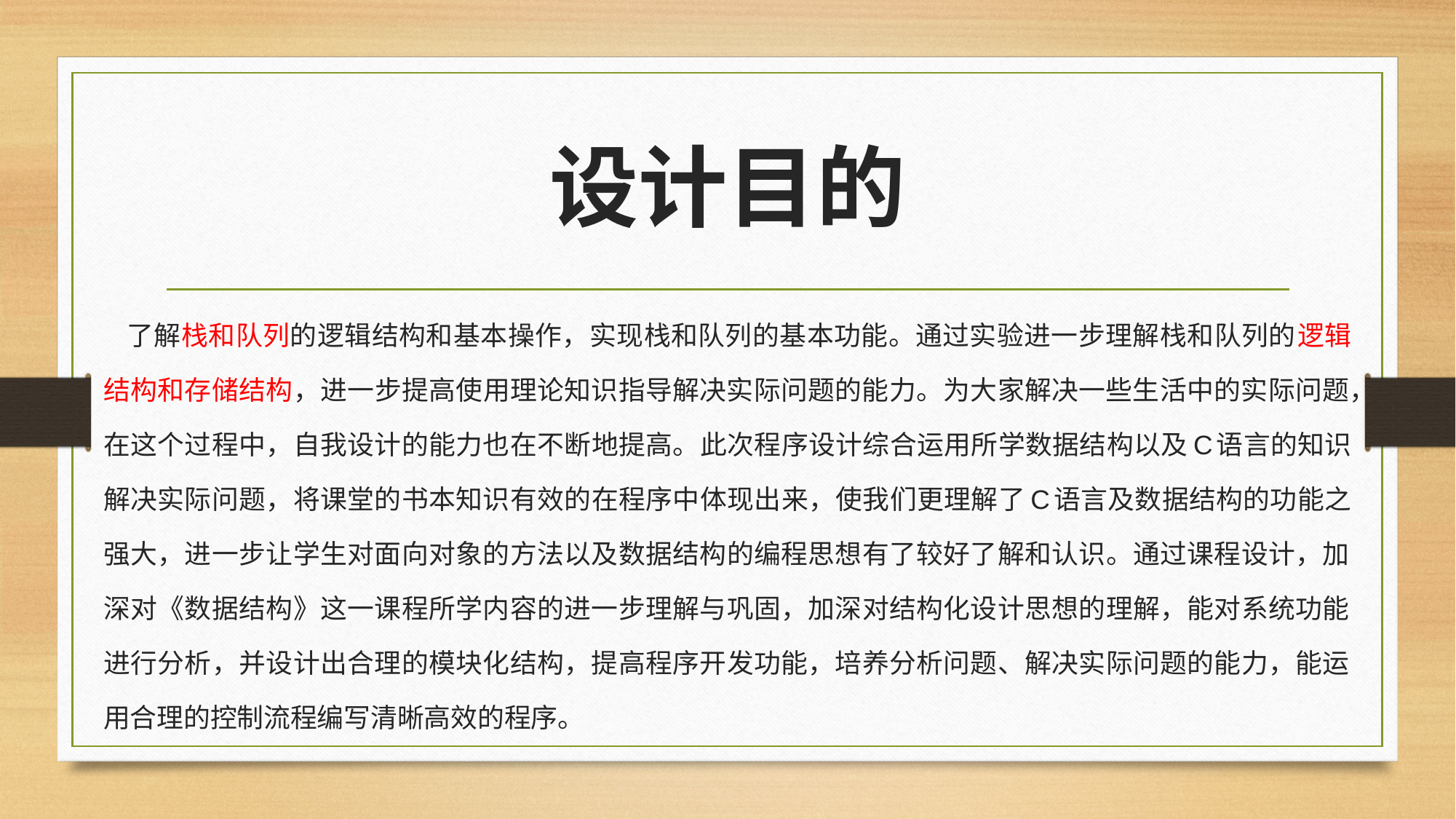

# 设计目的
    了解栈和队列的逻辑结构和基本操作，实现栈和队列的基本功能。通过实验进一步理解栈和队列的逻辑结构和存储结构，进一步提高使用理论知识指导解决实际问题的能力。为大家解决一些生活中的实际问题，在这个过程中，自我设计的能力也在不断地提高。此次程序设计综合运用所学数据结构以及C语言的知识解决实际问题，将课堂的书本知识有效的在程序中体现出来，使我们更理解了C语言及数据结构的功能之强大，进一步让学生对面向对象的方法以及数据结构的编程思想有了较好了解和认识。通过课程设计，加深对《数据结构》这一课程所学内容的进一步理解与巩固，加深对结构化设计思想的理解，能对系统功能进行分析，并设计出合理的模块化结构，提高程序开发功能，培养分析问题、解决实际问题的能力，能运用合理的控制流程编写清晰高效的程序。